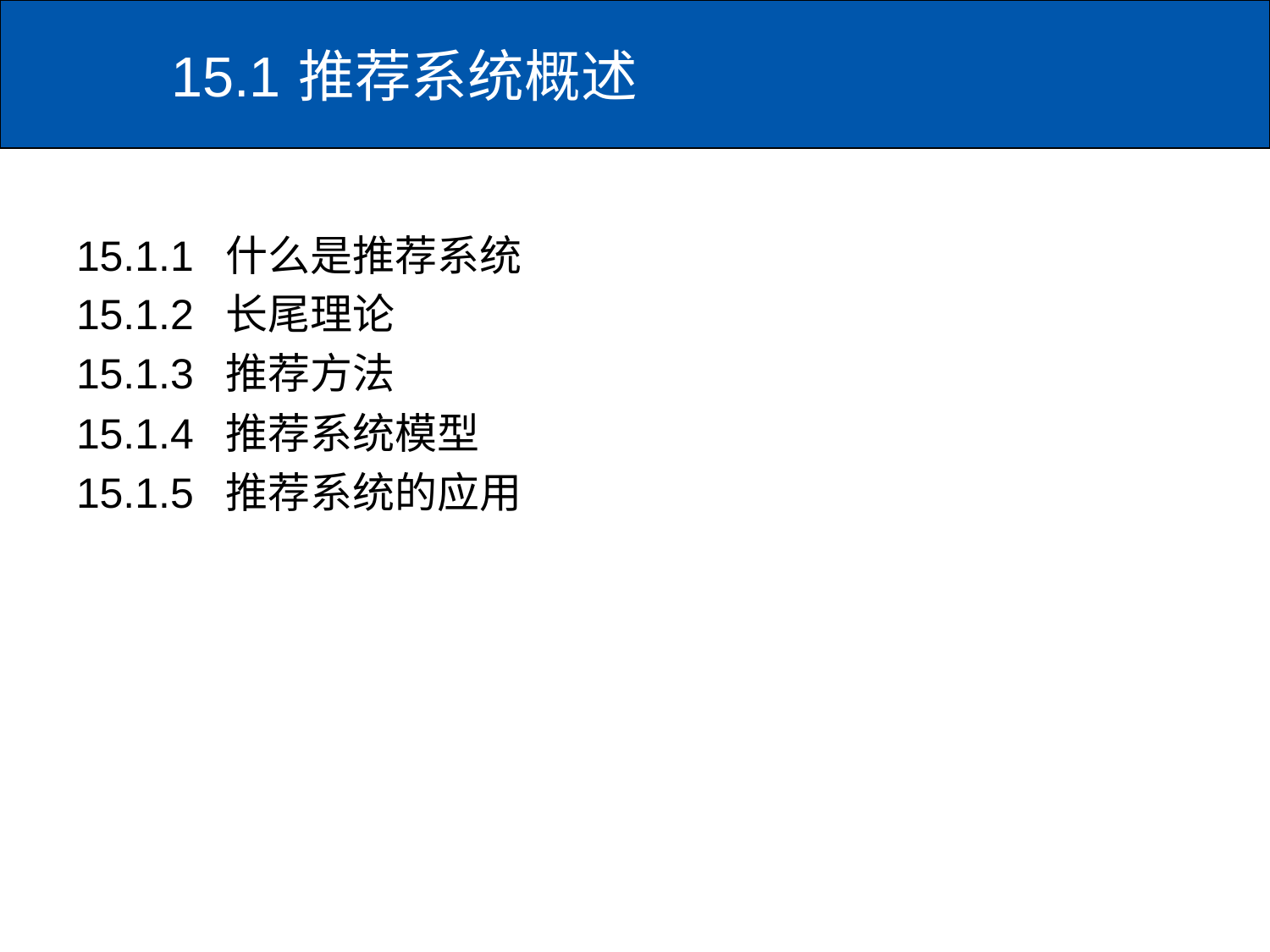

# 15.1	推荐系统概述
15.1.1	 什么是推荐系统
15.1.2	 长尾理论
15.1.3	 推荐方法
15.1.4	 推荐系统模型
15.1.5	 推荐系统的应用